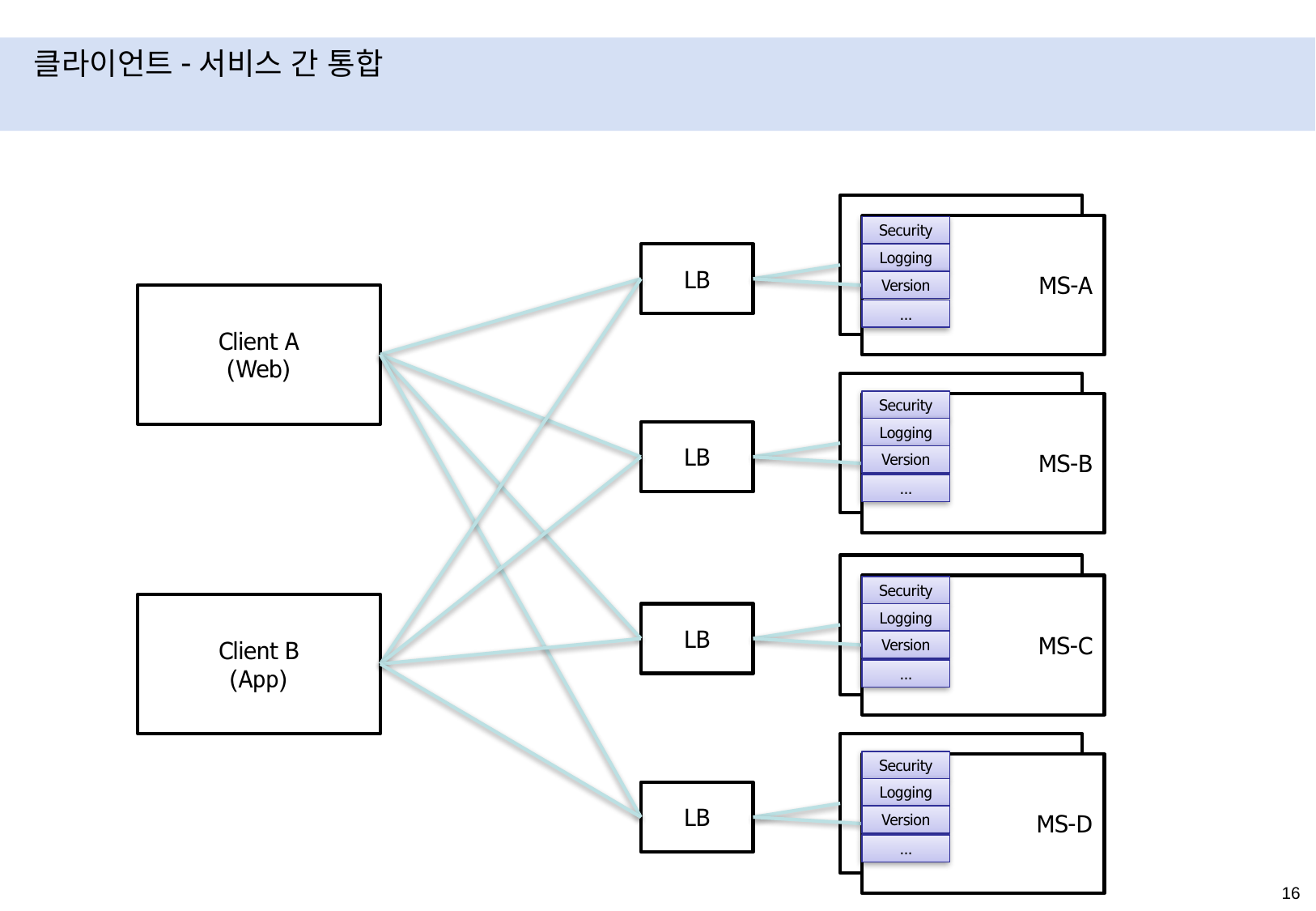

# 클라이언트-서비스 간 통합
MS-A
MS-A
Security
LB
Logging
Version
Client A
(Web)
…
MS-A
Security
MS-B
Logging
LB
Version
…
MS-A
MS-C
Security
Client B
(App)
LB
Logging
Version
…
MS-A
Security
MS-D
Logging
LB
Version
…